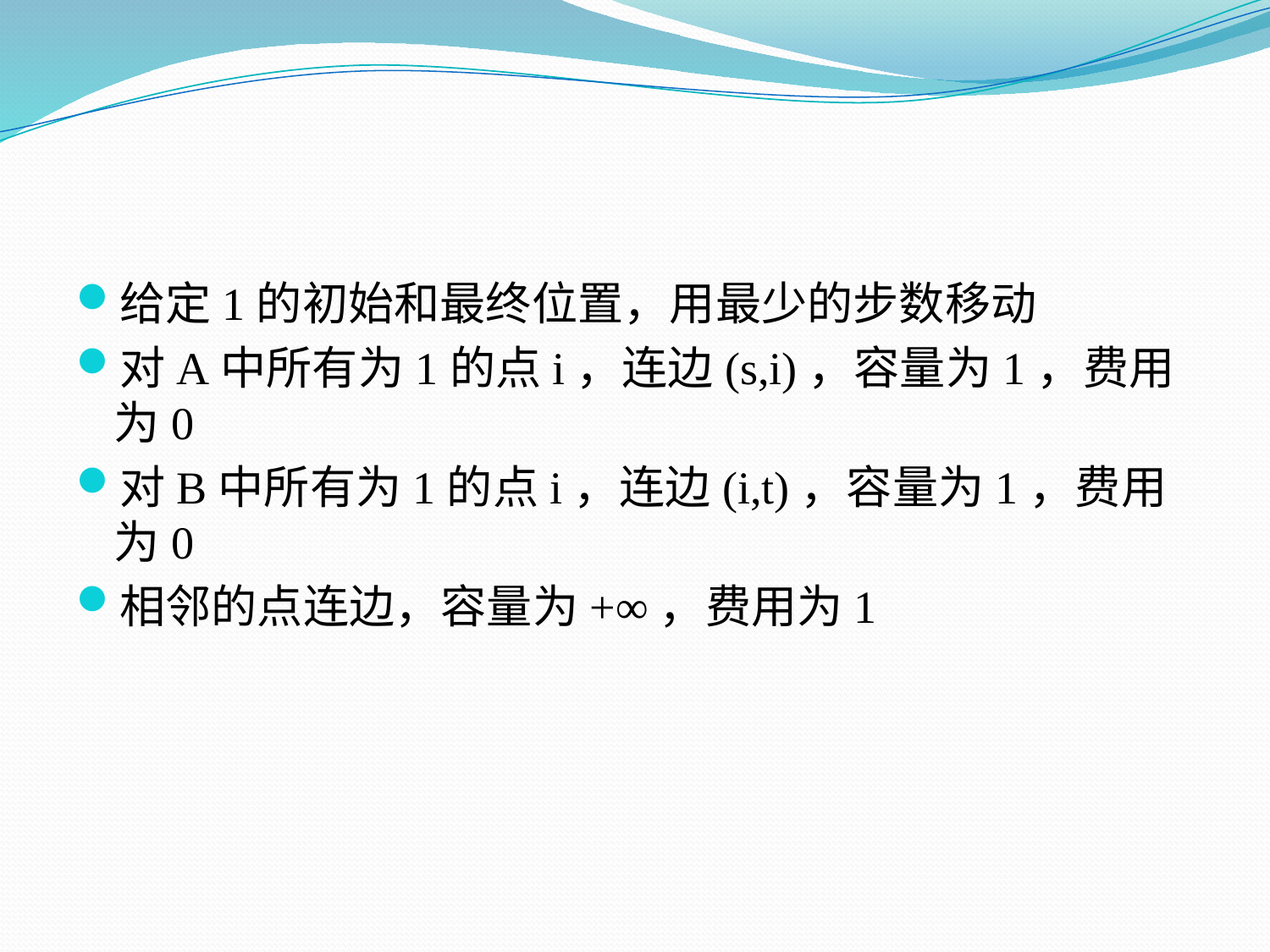

#
给定1的初始和最终位置，用最少的步数移动
对A中所有为1的点i，连边(s,i)，容量为1，费用为0
对B中所有为1的点i，连边(i,t)，容量为1，费用为0
相邻的点连边，容量为+∞，费用为1